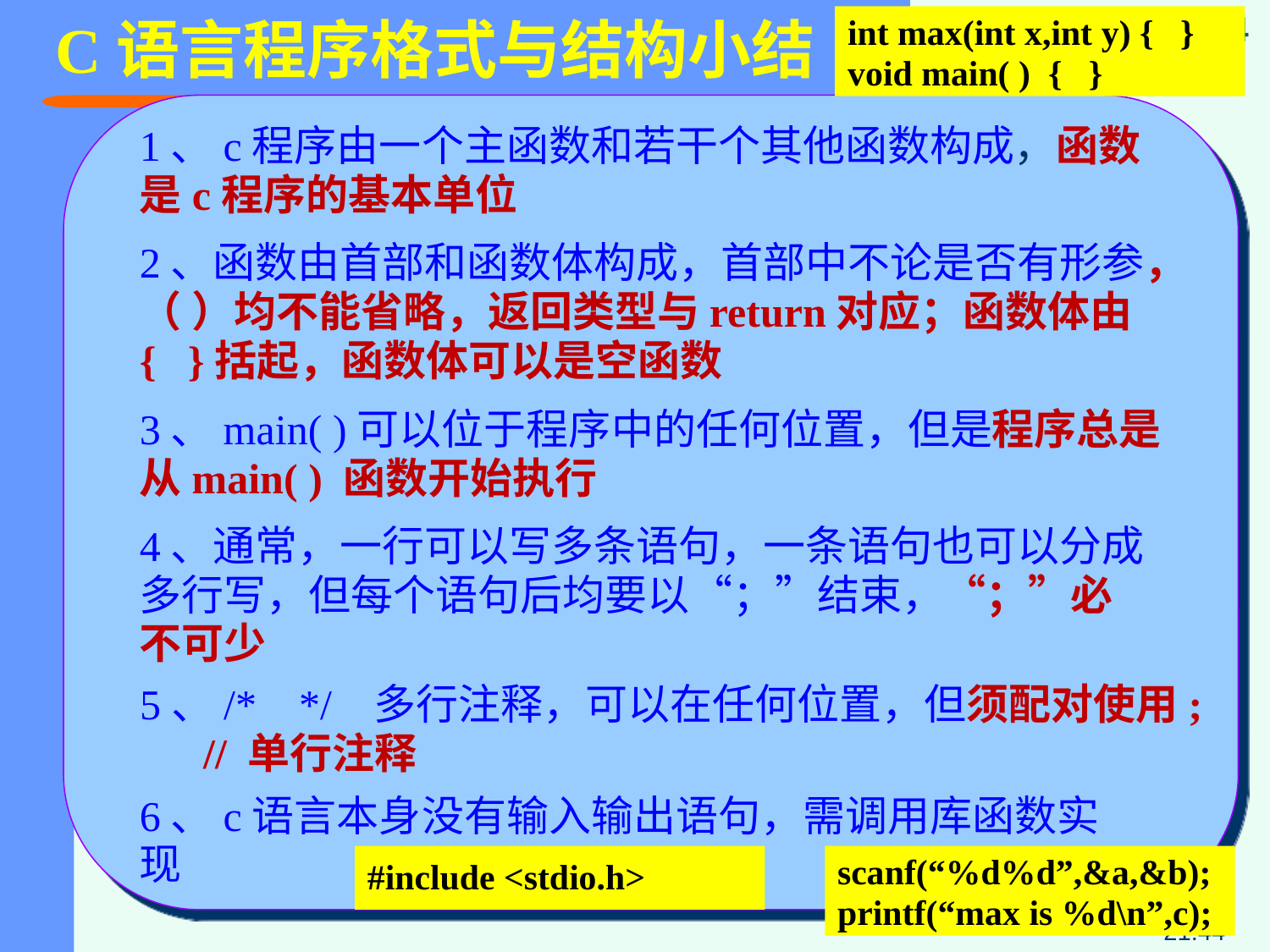

# C语言程序格式与结构小结
14
int max(int x,int y) {   }
void main( )  {   }

1、c程序由一个主函数和若干个其他函数构成，函数是c程序的基本单位
2、函数由首部和函数体构成，首部中不论是否有形参，（ ）均不能省略，返回类型与return对应；函数体由{   }括起，函数体可以是空函数
3、main( )可以位于程序中的任何位置，但是程序总是从main( ) 函数开始执行
4、通常，一行可以写多条语句，一条语句也可以分成多行写，但每个语句后均要以“；”结束，“；”必不可少
5、/*    */   多行注释，可以在任何位置，但须配对使用;
      // 单行注释
6、c语言本身没有输入输出语句，需调用库函数实现
#include <stdio.h>
scanf(“%d%d”,&a,&b);
printf(“max is %d\n”,c);
21:44